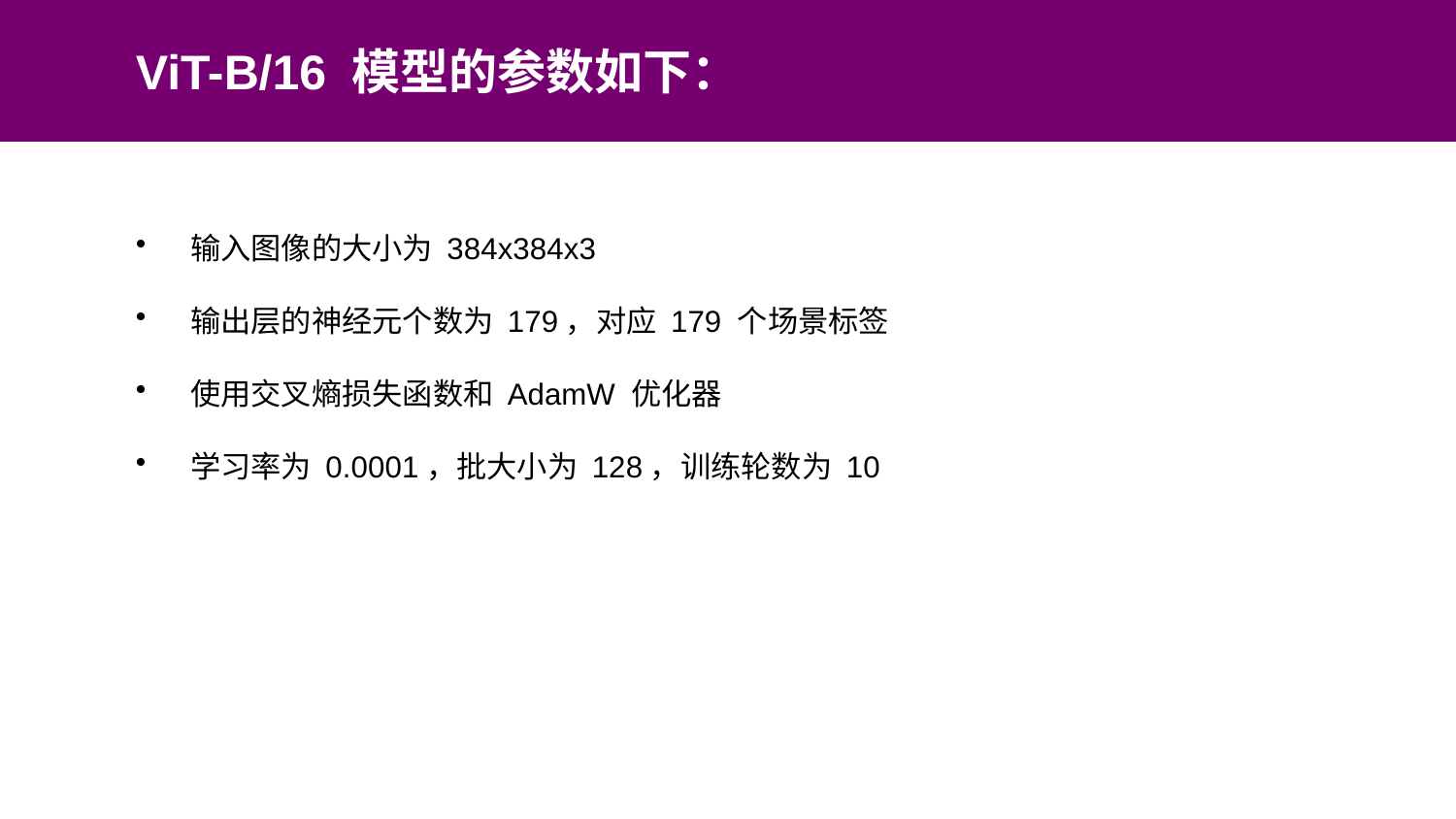

ViT-B/16 模型的参数如下：
输入图像的大小为 384x384x3
输出层的神经元个数为 179，对应 179 个场景标签
使用交叉熵损失函数和 AdamW 优化器
学习率为 0.0001，批大小为 128，训练轮数为 10